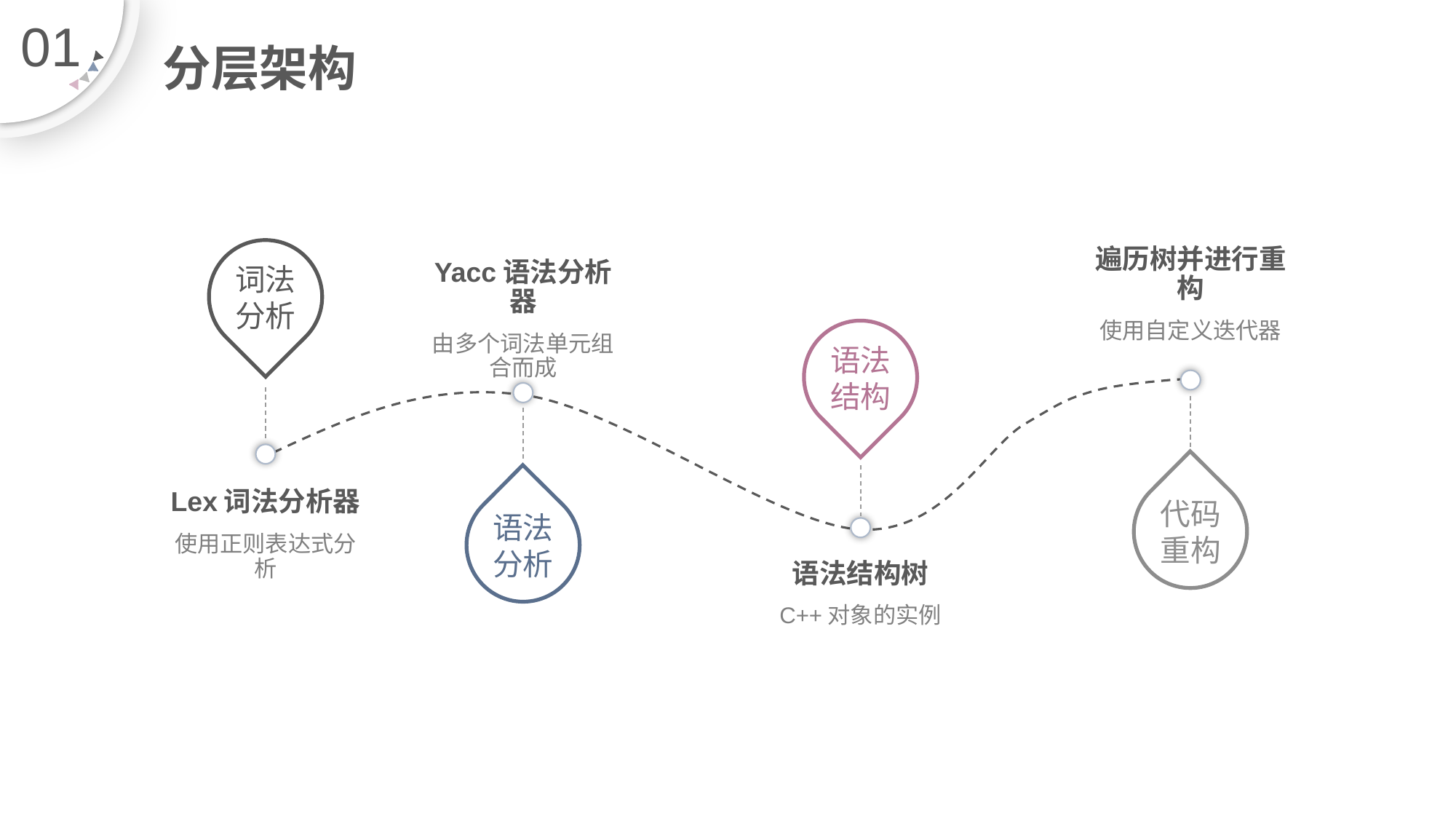

01
分层架构

词法分析

Lex词法分析器
使用正则表达式分析
遍历树并进行重构
使用自定义迭代器

代码重构
Yacc语法分析器
由多个词法单元组合而成

语法分析

语法结构

语法结构树
C++对象的实例